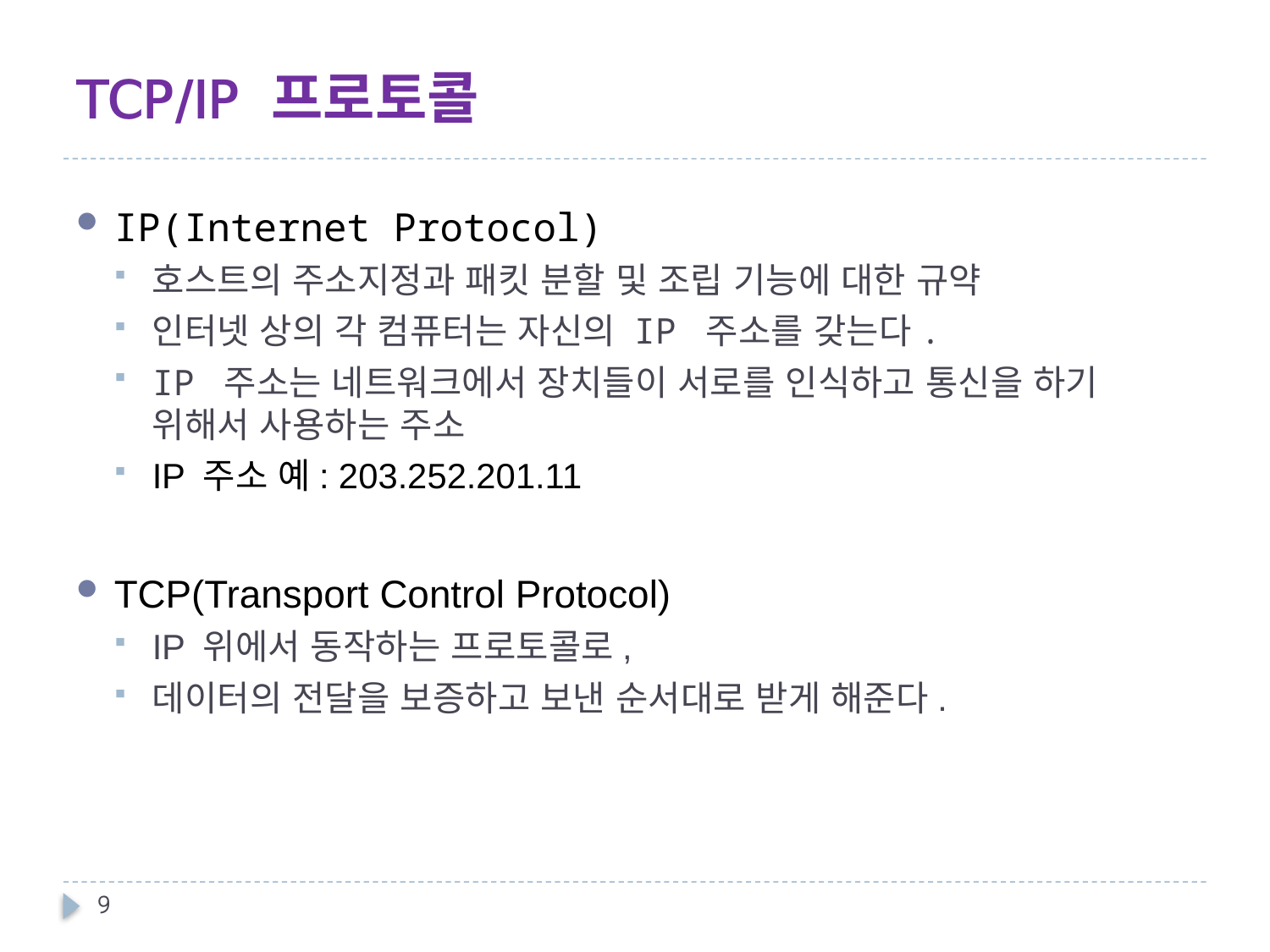

# TCP/IP 프로토콜
IP(Internet Protocol)
호스트의 주소지정과 패킷 분할 및 조립 기능에 대한 규약
인터넷 상의 각 컴퓨터는 자신의 IP 주소를 갖는다.
IP 주소는 네트워크에서 장치들이 서로를 인식하고 통신을 하기 위해서 사용하는 주소
IP 주소 예: 203.252.201.11

TCP(Transport Control Protocol)
IP 위에서 동작하는 프로토콜로,
데이터의 전달을 보증하고 보낸 순서대로 받게 해준다.

9